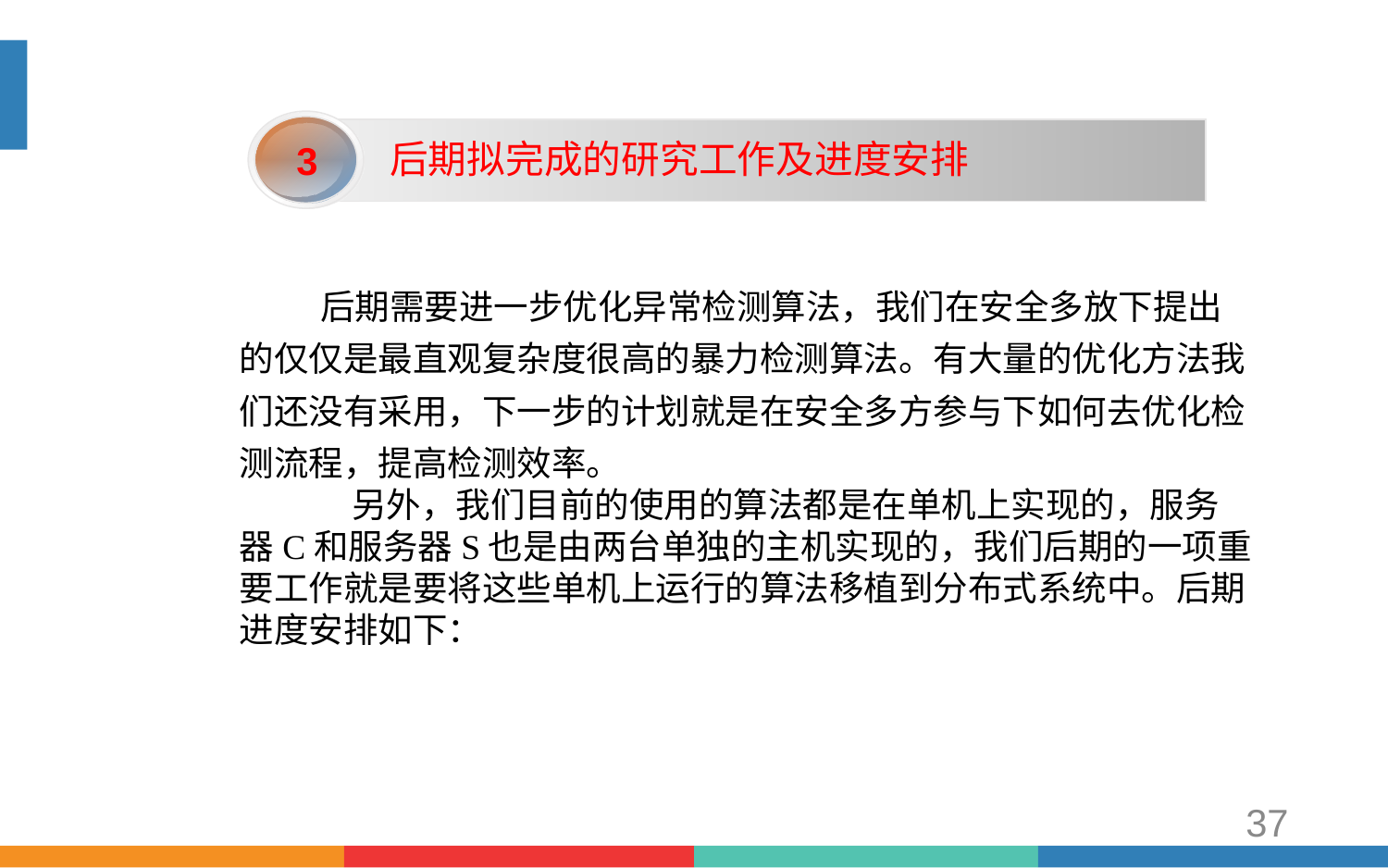

3
后期拟完成的研究工作及进度安排
    后期需要进一步优化异常检测算法，我们在安全多放下提出的仅仅是最直观复杂度很高的暴力检测算法。有大量的优化方法我们还没有采用，下一步的计划就是在安全多方参与下如何去优化检测流程，提高检测效率。
        另外，我们目前的使用的算法都是在单机上实现的，服务器C和服务器S也是由两台单独的主机实现的，我们后期的一项重要工作就是要将这些单机上运行的算法移植到分布式系统中。后期进度安排如下：

37